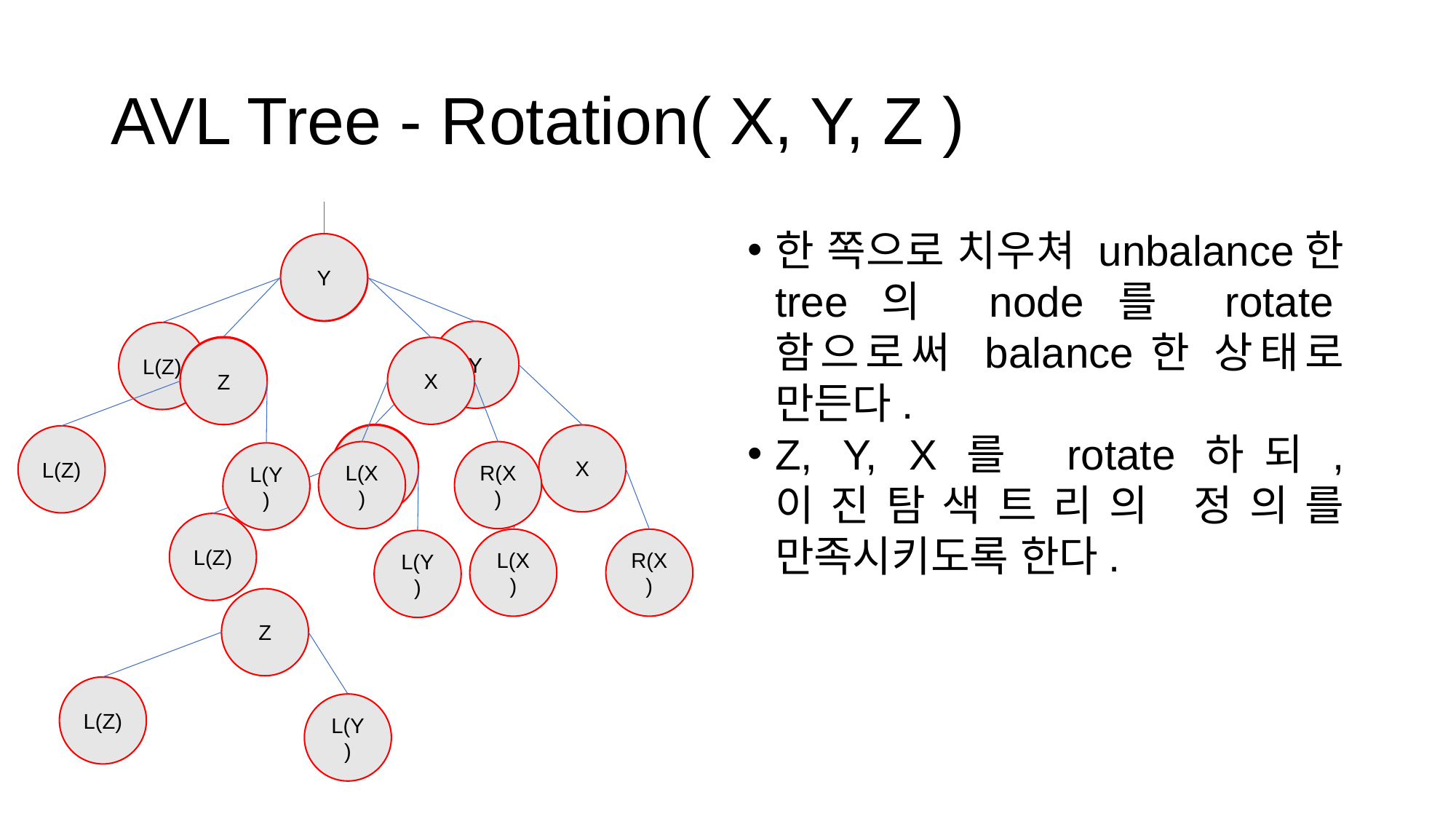

# AVL Tree - Rotation( X, Y, Z )
한 쪽으로 치우쳐 unbalance한 tree의 node를 rotate함으로써 balance한 상태로 만든다.
Z, Y, X를 rotate하되, 이진탐색트리의 정의를 만족시키도록 한다.

Y
Z
Y
L(Z)
L(Y)
X
Z
L(Y)
X
Z
L(Z)
L(X)
R(X)
L(Y)
L(Z)
L(X)
R(X)
L(Y)
Z
L(Z)
L(Y)